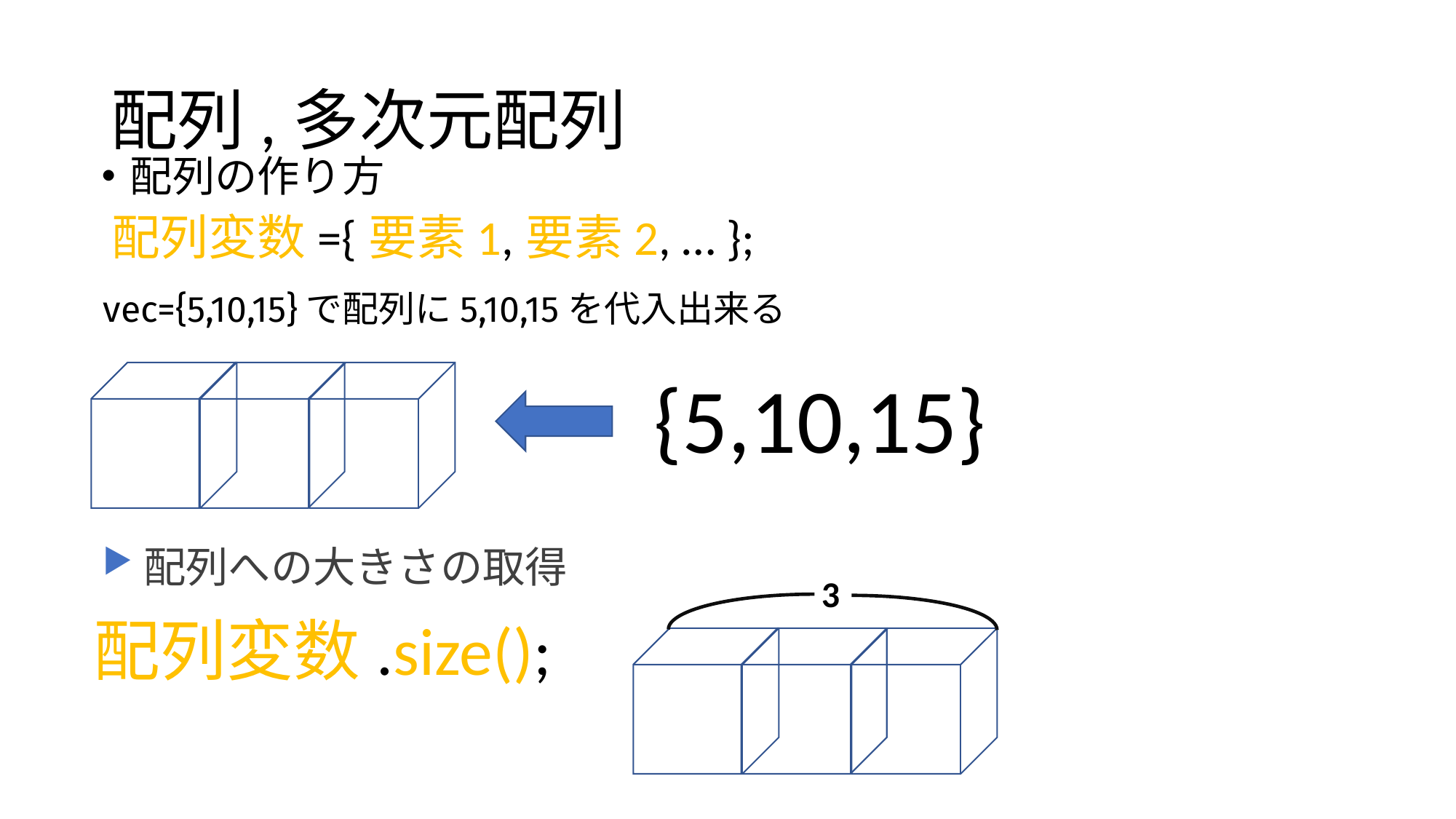

# 配列,多次元配列
・配列の作り方
配列変数={要素1,要素2, … };
vec={5,10,15}で配列に5,10,15を代入出来る
{5,10,15}

配列への大きさの取得
3

配列変数.size();